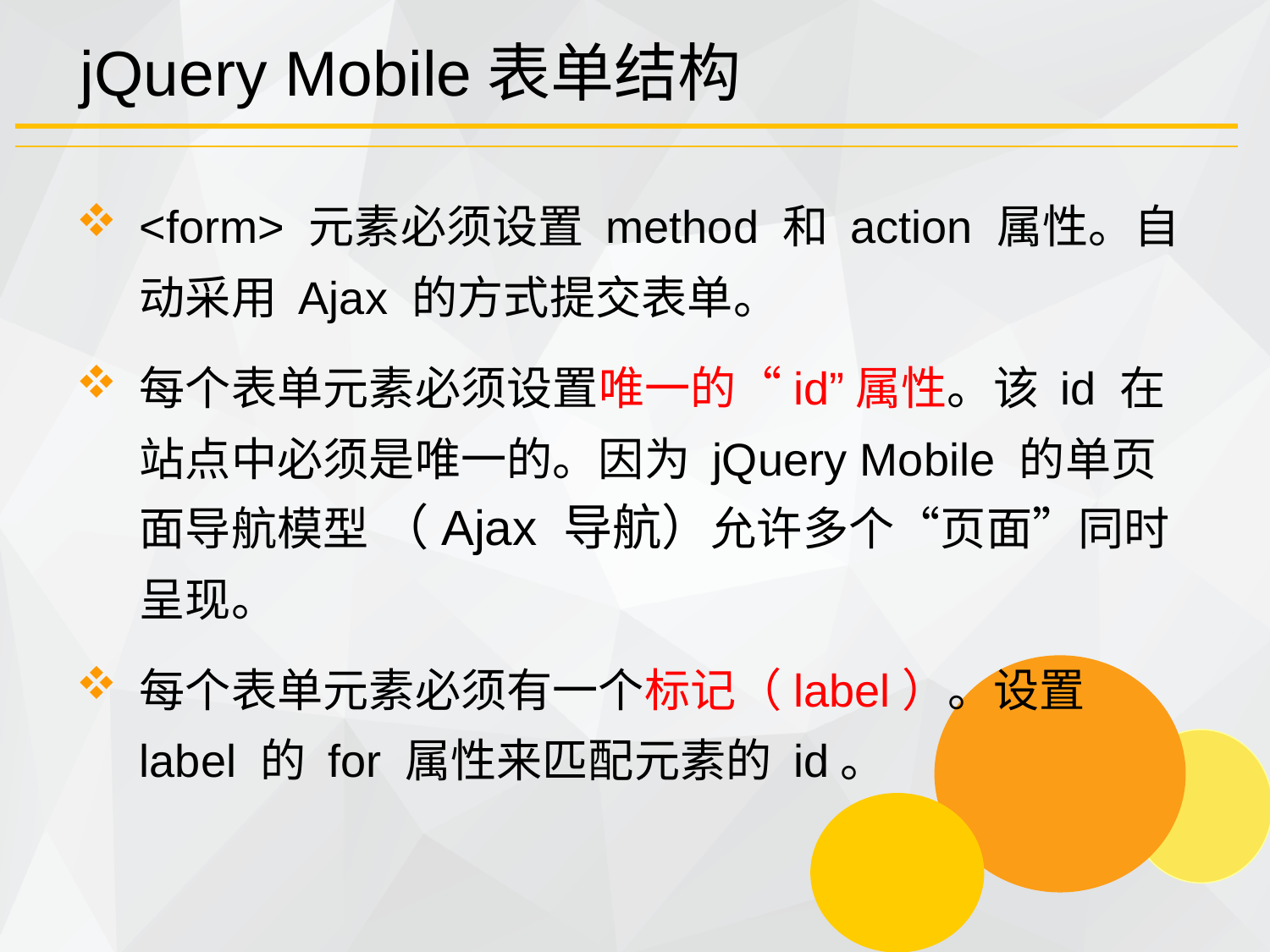

# jQuery Mobile表单结构
<form> 元素必须设置 method 和 action 属性。自动采用 Ajax 的方式提交表单。
每个表单元素必须设置唯一的“id”属性。该 id 在站点中必须是唯一的。因为 jQuery Mobile 的单页面导航模型 （Ajax 导航）允许多个“页面”同时呈现。
每个表单元素必须有一个标记（label）。设置 label 的 for 属性来匹配元素的 id。